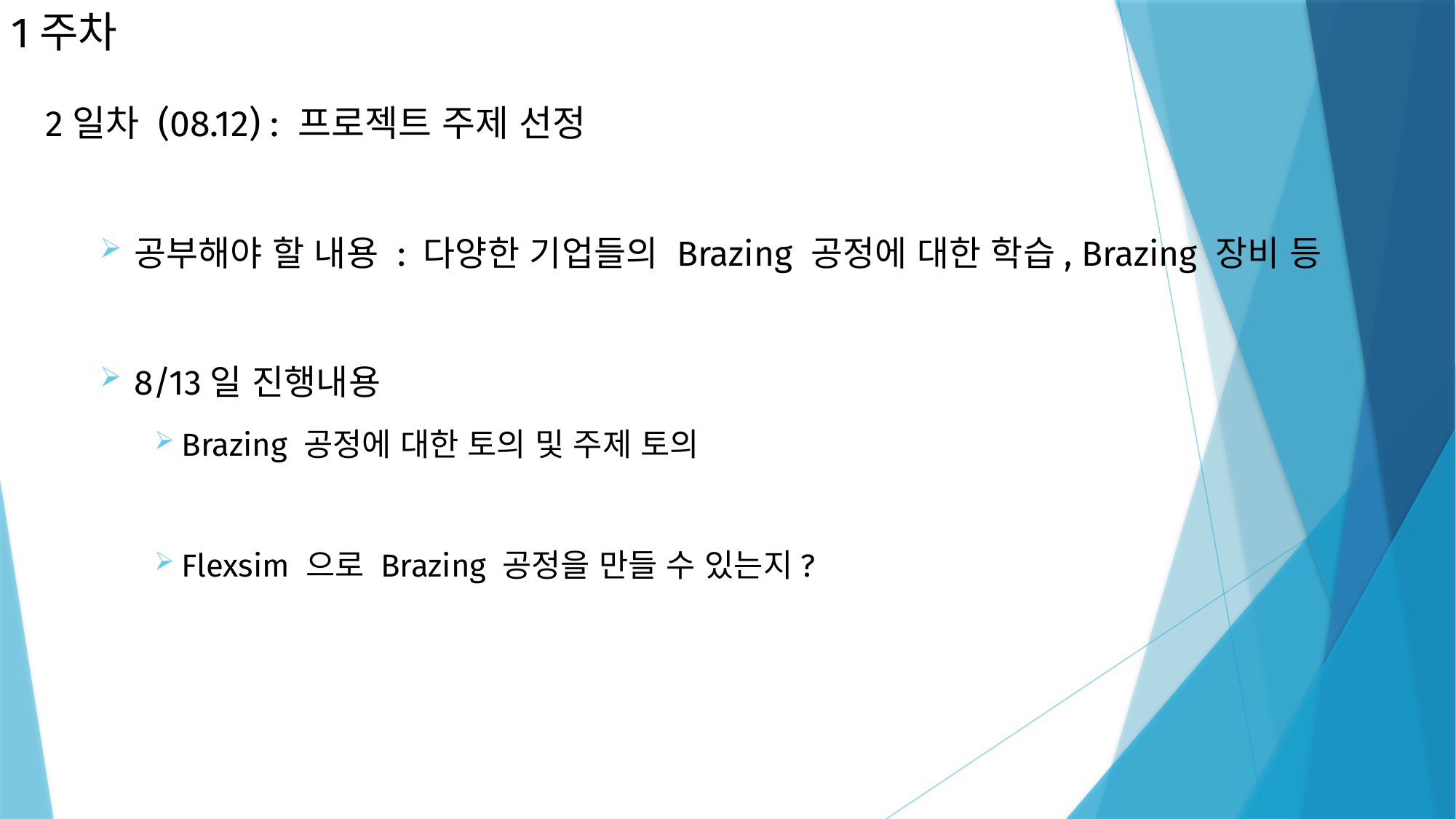

# 1주차
2일차 (08.12) : 프로젝트 주제 선정

공부해야 할 내용 : 다양한 기업들의 Brazing 공정에 대한 학습, Brazing 장비 등

8/13일 진행내용
Brazing 공정에 대한 토의 및 주제 토의

Flexsim 으로 Brazing 공정을 만들 수 있는지?